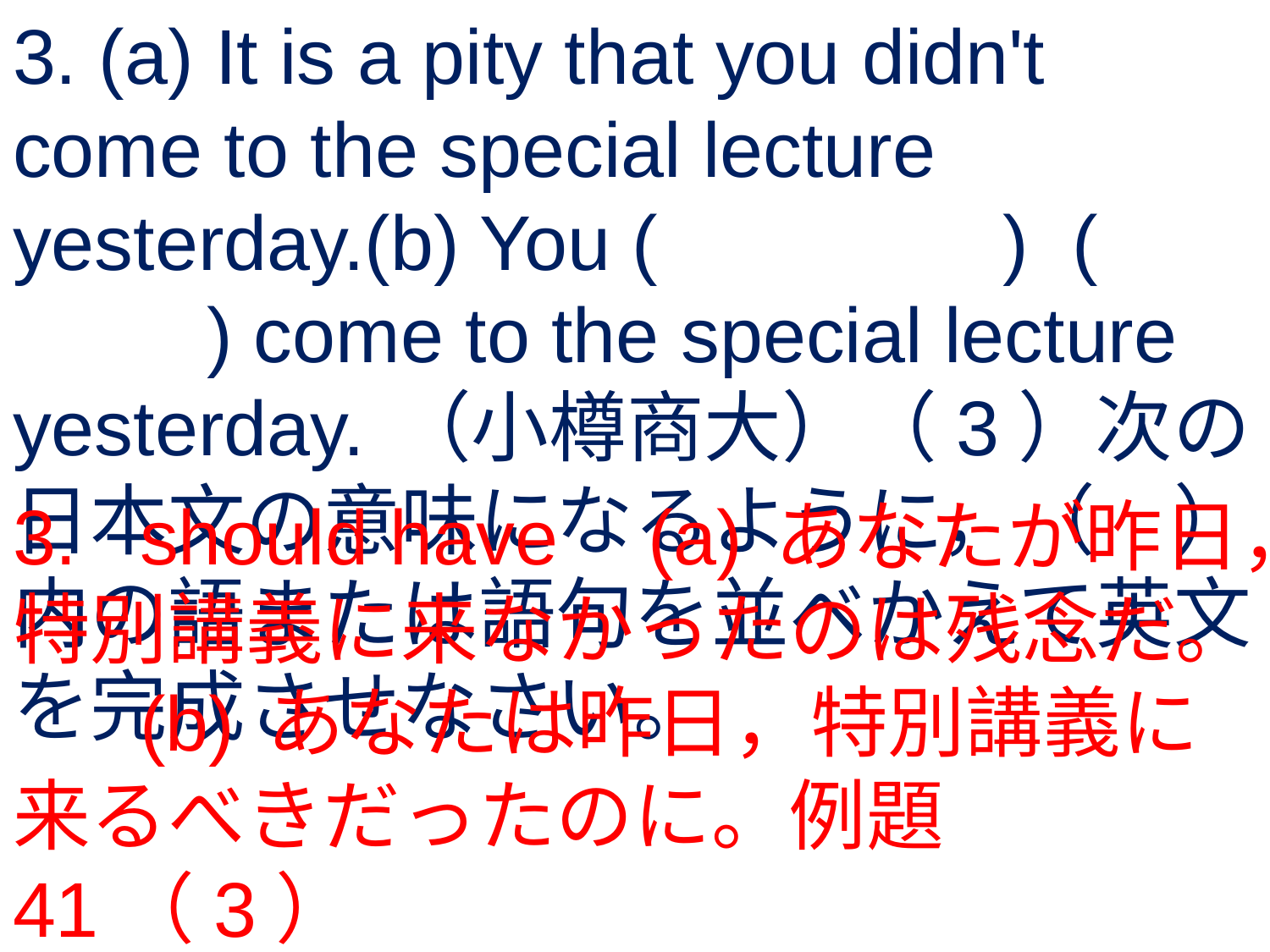

# 3. (a) It is a pity that you didn't come to the special lecture yesterday.(b) You (                )  (                 ) come to the special lecture yesterday.	（小樽商大）（3）次の日本文の意味になるように，（　）内の語または語句を並べかえて英文を完成させなさい。
3.	should have	(a)	あなたが昨日，特別講義に来なかったのは残念だ。	(b)	あなたは昨日，特別講義に来るべきだったのに。例題41（3）